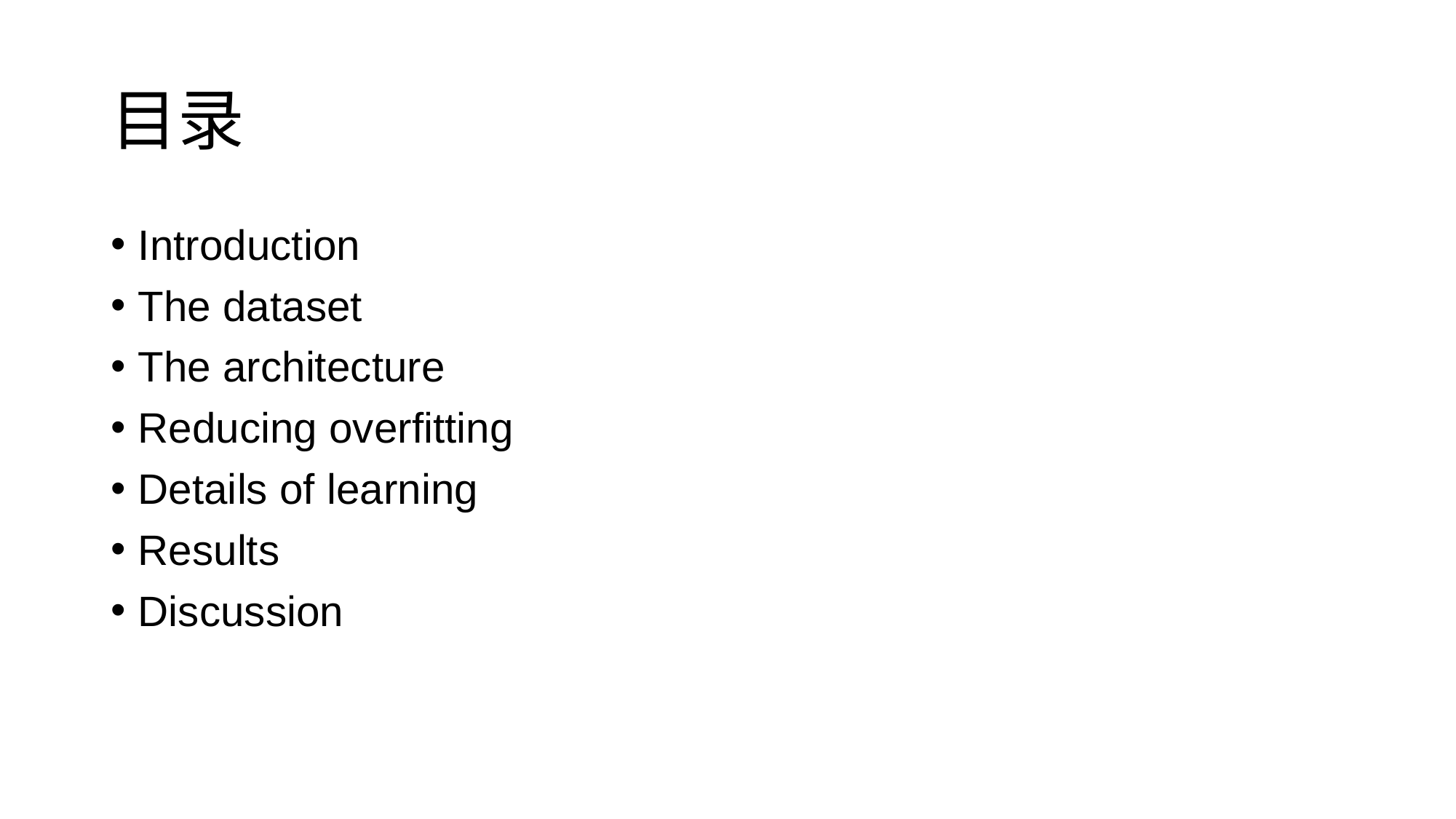

# 目录
Introduction
The dataset
The architecture
Reducing overfitting
Details of learning
Results
Discussion